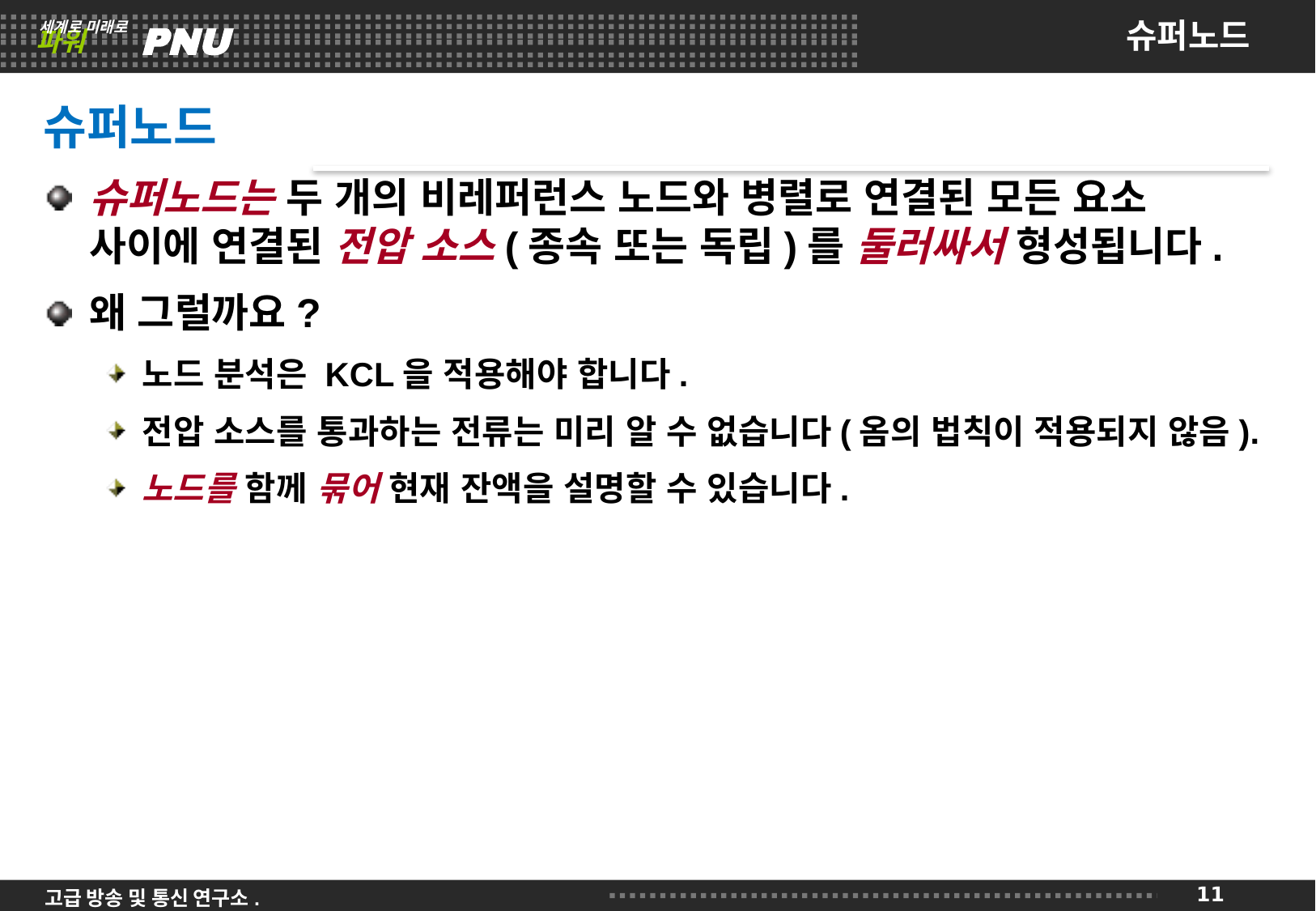

# 슈퍼노드
슈퍼노드
슈퍼노드는 두 개의 비레퍼런스 노드와 병렬로 연결된 모든 요소 사이에 연결된 전압 소스(종속 또는 독립)를 둘러싸서 형성됩니다.
왜 그럴까요?
노드 분석은 KCL을 적용해야 합니다.
전압 소스를 통과하는 전류는 미리 알 수 없습니다(옴의 법칙이 적용되지 않음).
노드를 함께 묶어 현재 잔액을 설명할 수 있습니다.